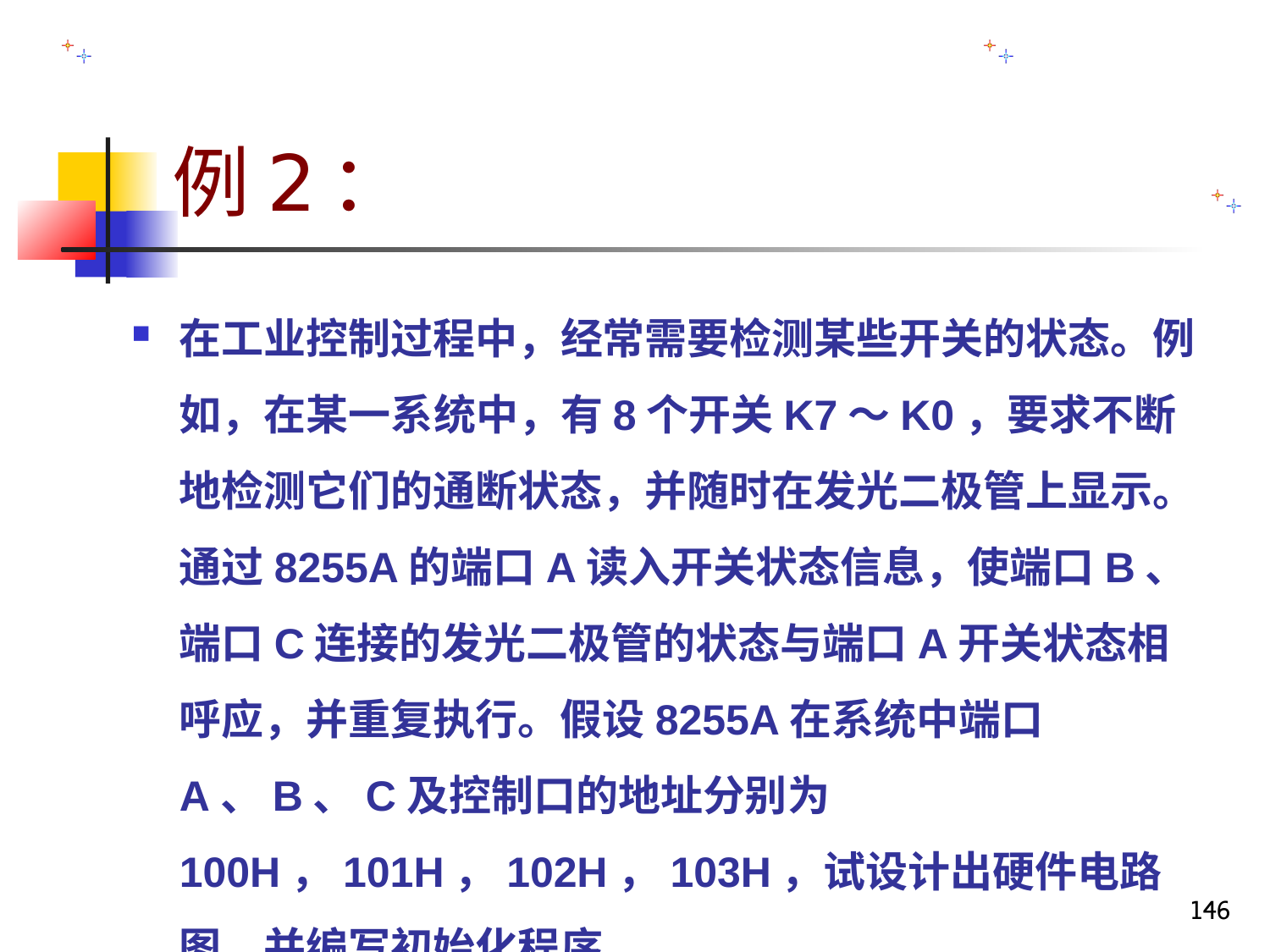

例2：
在工业控制过程中，经常需要检测某些开关的状态。例如，在某一系统中，有8个开关K7～K0，要求不断地检测它们的通断状态，并随时在发光二极管上显示。通过8255A的端口A读入开关状态信息，使端口B、端口C连接的发光二极管的状态与端口A开关状态相呼应，并重复执行。假设8255A在系统中端口A、B、C及控制口的地址分别为100H，101H，102H，103H，试设计出硬件电路图，并编写初始化程序
146